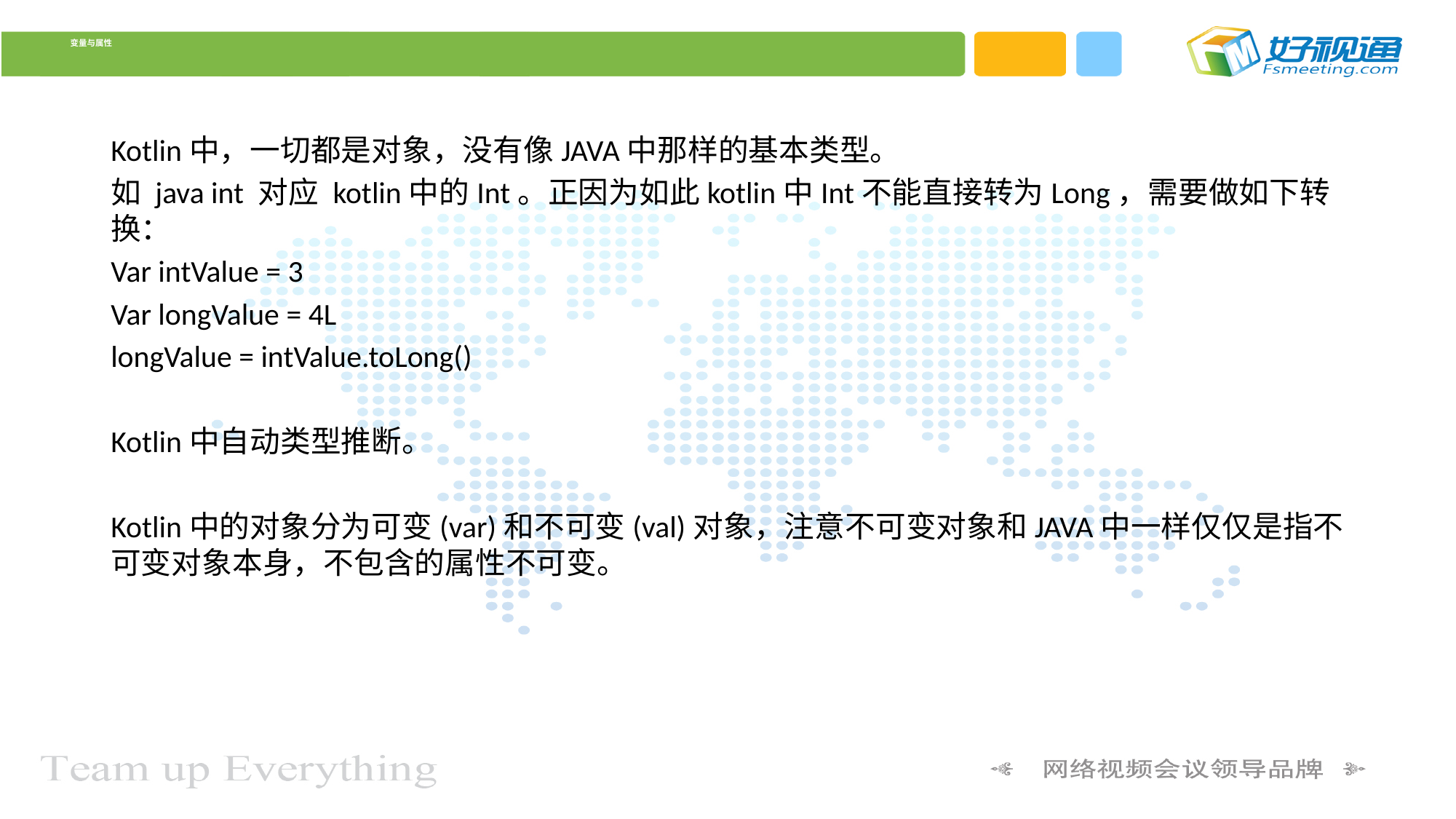

# 变量与属性
Kotlin中，一切都是对象，没有像JAVA中那样的基本类型。
如 java int 对应 kotlin中的Int。正因为如此kotlin中Int不能直接转为Long，需要做如下转换：
Var intValue = 3
Var longValue = 4L
longValue = intValue.toLong()

Kotlin中自动类型推断。

Kotlin中的对象分为可变(var)和不可变(val)对象，注意不可变对象和JAVA中一样仅仅是指不可变对象本身，不包含的属性不可变。